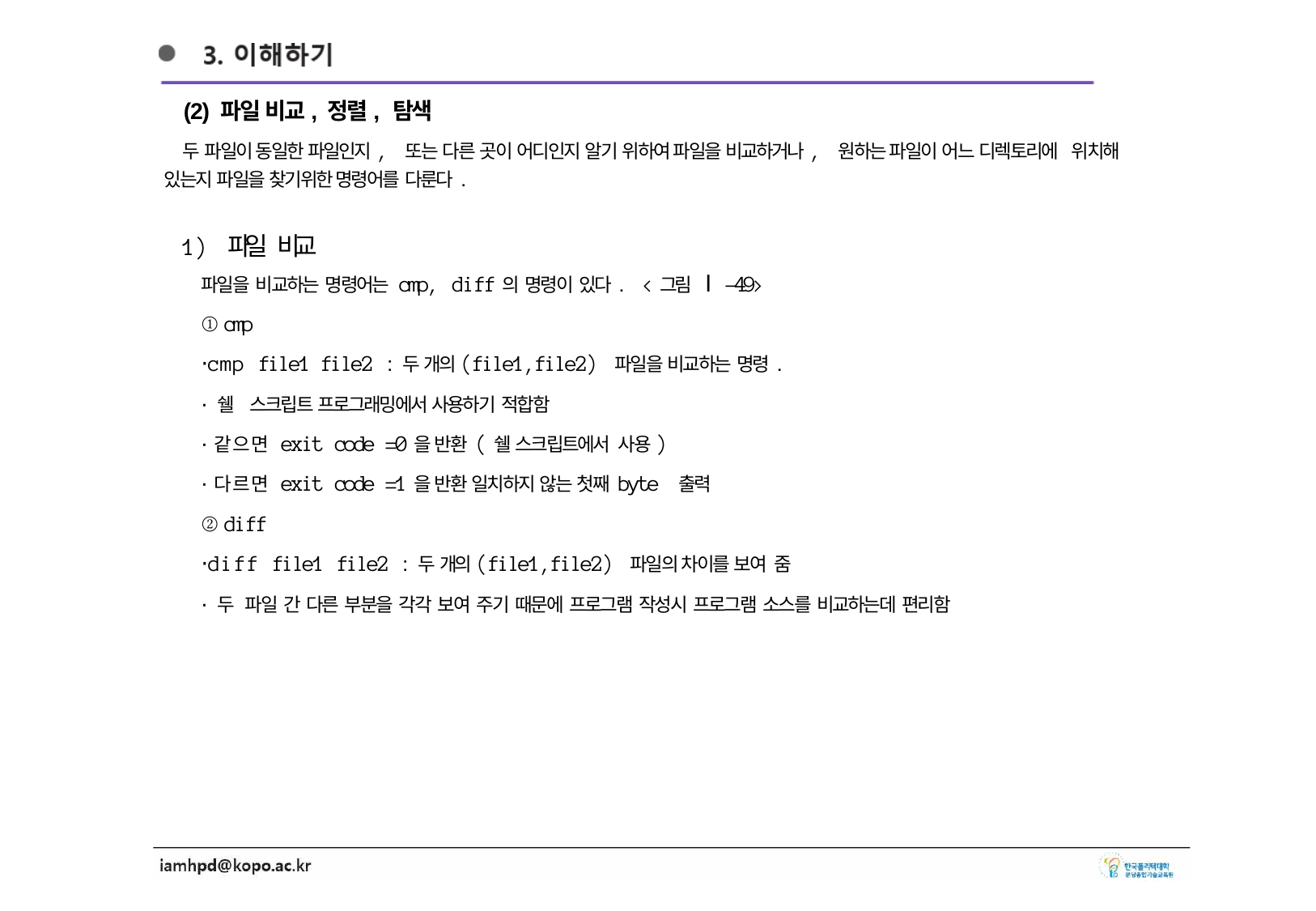

(2) 파일 비교, 정렬, 탐색
두 파일이 동일한 파일인지, 또는 다른 곳이 어디인지 알기 위하여 파일을 비교하거나, 원하는 파일이 어느 디렉토리에  위치해 있는지 파일을 찾기위한 명령어를 다룬다.

1) 파일 비교
파일을 비교하는 명령어는 cmp, diff의 명령이 있다. <그림 Ⅰ-49>
① cmp
∙cmp file1 file2 :두 개의(file1,file2) 파일을 비교하는 명령.
∙쉘 스크립트 프로그래밍에서 사용하기 적합함
∙같으면 exit code =0을 반환 (쉘 스크립트에서 사용)
∙다르면 exit code =1을 반환 일치하지 않는 첫째 byte 출력
② diff
∙diff file1 file2 :두 개의(file1,file2) 파일의 차이를 보여 줌
∙두 파일 간 다른 부분을 각각 보여 주기 때문에 프로그램 작성시 프로그램 소스를 비교하는데 편리함